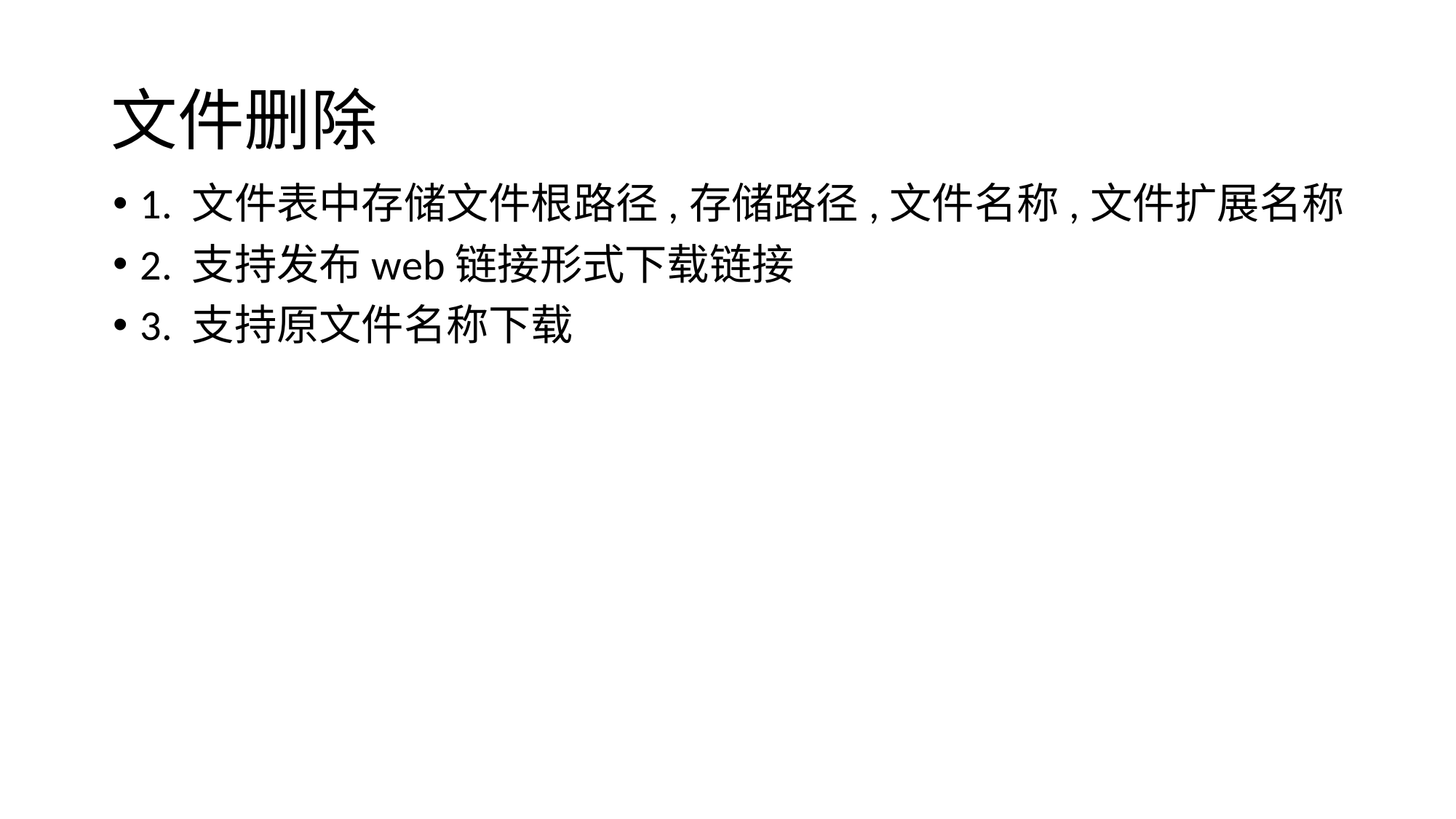

# 文件删除
1. 文件表中存储文件根路径,存储路径,文件名称,文件扩展名称
2. 支持发布web链接形式下载链接
3. 支持原文件名称下载